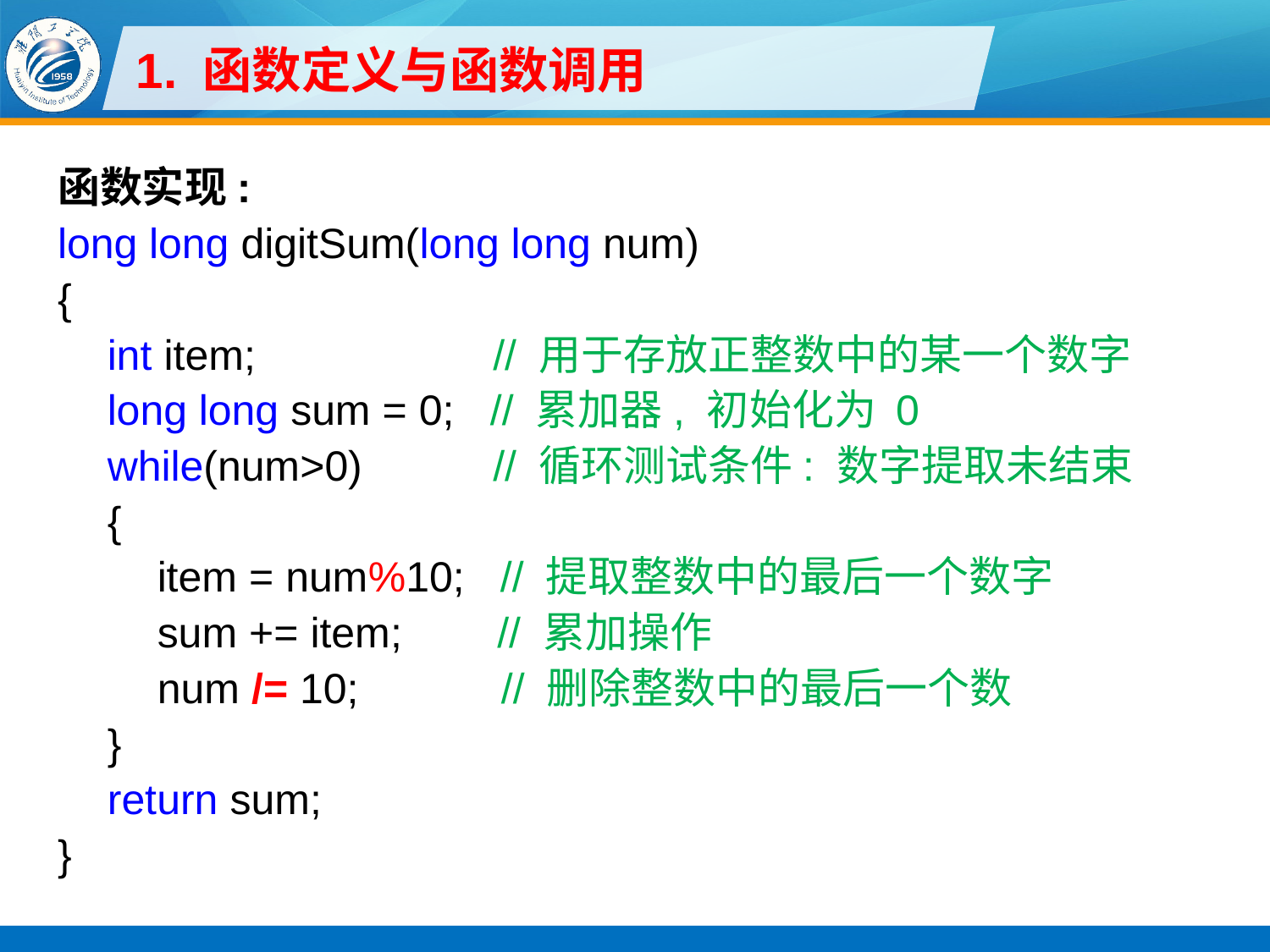

# 1. 函数定义与函数调用
函数实现:
long long digitSum(long long num)
{
int item;                    // 用于存放正整数中的某一个数字
long long sum = 0;   // 累加器, 初始化为 0
while(num>0)           // 循环测试条件: 数字提取未结束
{
item = num%10;   // 提取整数中的最后一个数字
sum += item;        // 累加操作
num /= 10;            // 删除整数中的最后一个数
}
return sum;
}